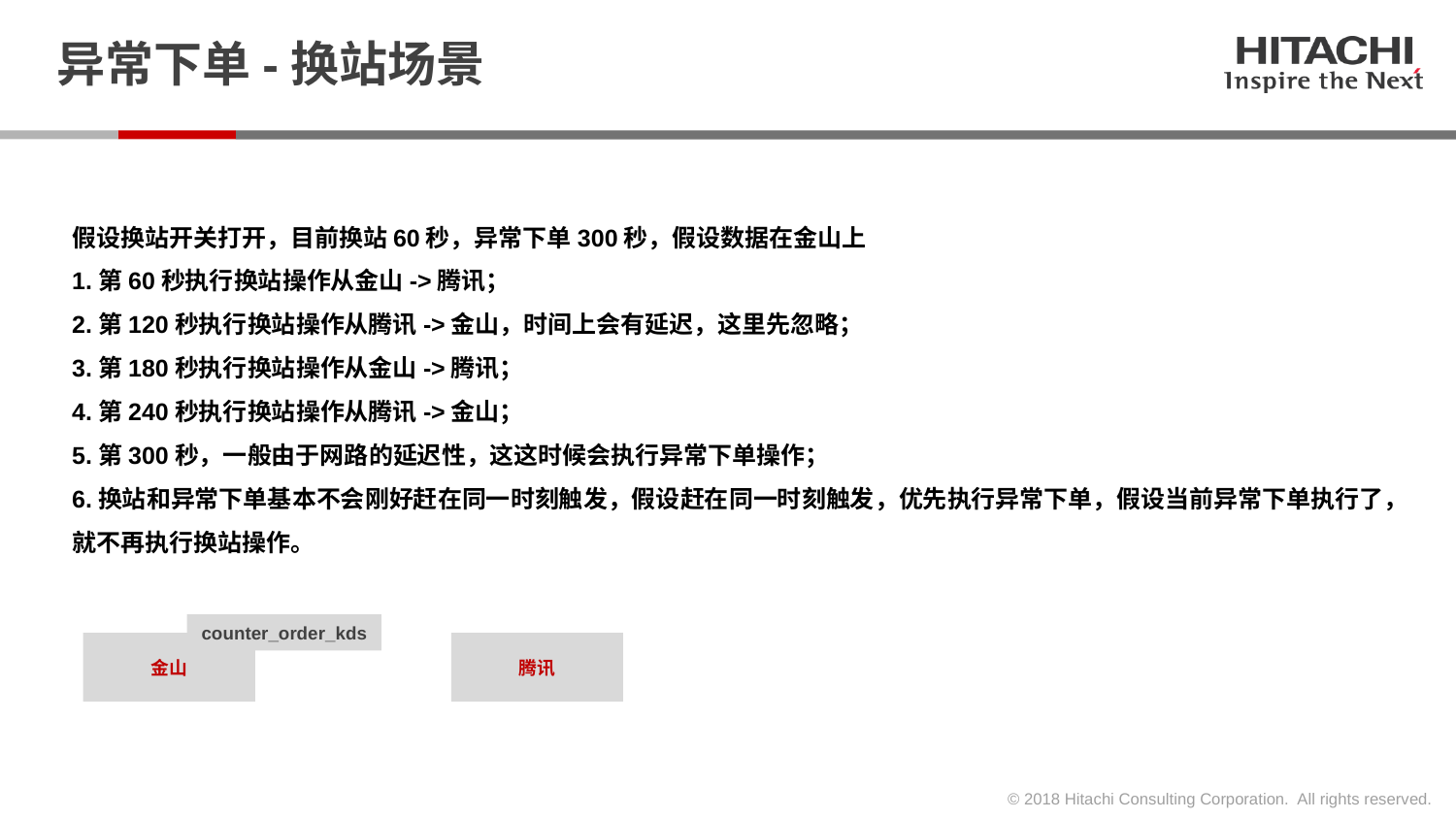

# 异常下单-换站场景
假设换站开关打开，目前换站60秒，异常下单300秒，假设数据在金山上
1.第60秒执行换站操作从金山->腾讯；
2.第120秒执行换站操作从腾讯->金山，时间上会有延迟，这里先忽略；
3.第180秒执行换站操作从金山->腾讯；
4.第240秒执行换站操作从腾讯->金山；
5.第300秒，一般由于网路的延迟性，这这时候会执行异常下单操作；
6.换站和异常下单基本不会刚好赶在同一时刻触发，假设赶在同一时刻触发，优先执行异常下单，假设当前异常下单执行了，就不再执行换站操作。
counter_order_kds
金山
腾讯